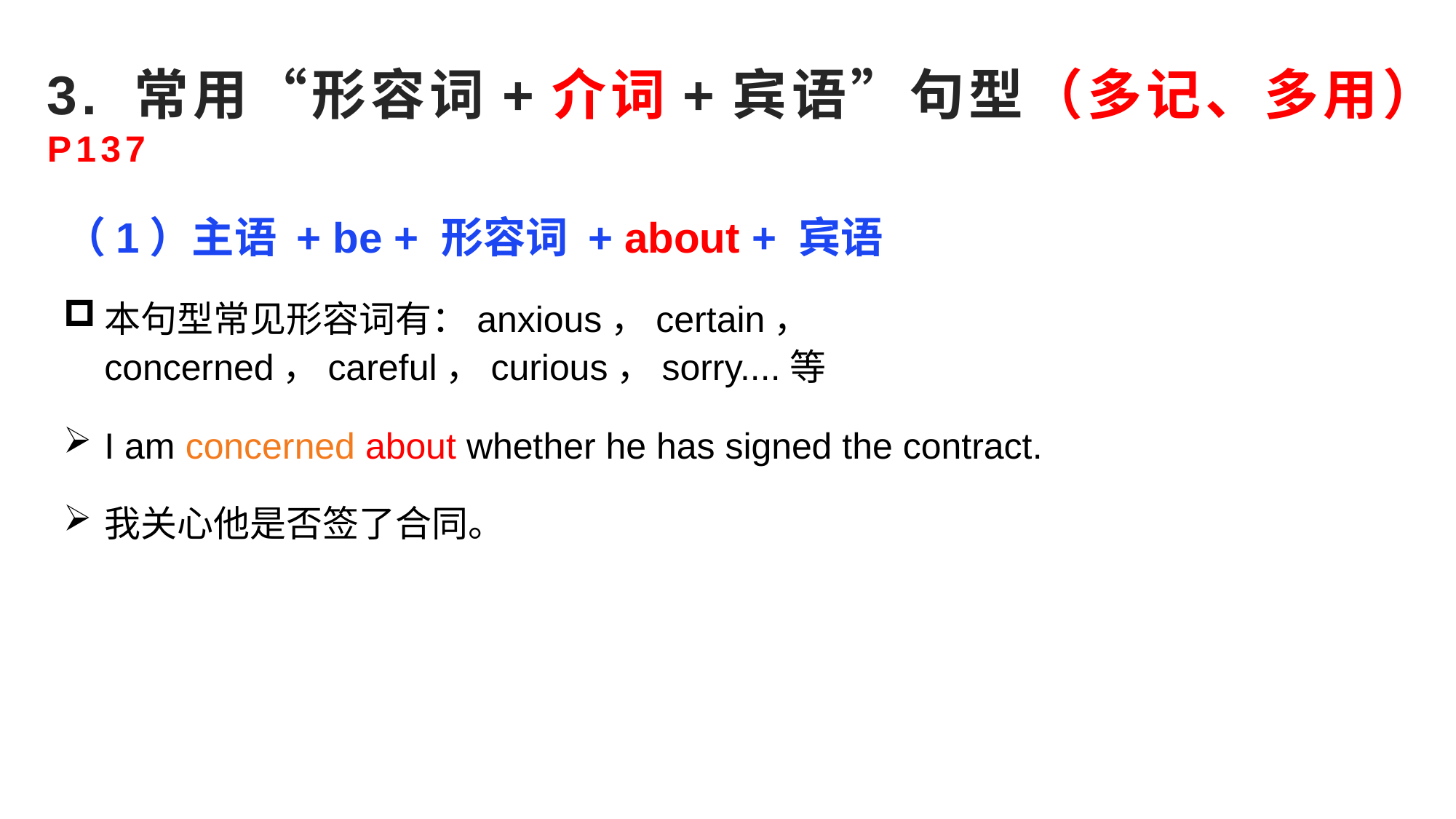

3. 常用“形容词+介词+宾语”句型（多记、多用）P137
（1）主语 + be + 形容词 + about + 宾语
本句型常见形容词有：anxious，certain， concerned，careful，curious，sorry....等
I am concerned about whether he has signed the contract.
我关心他是否签了合同。